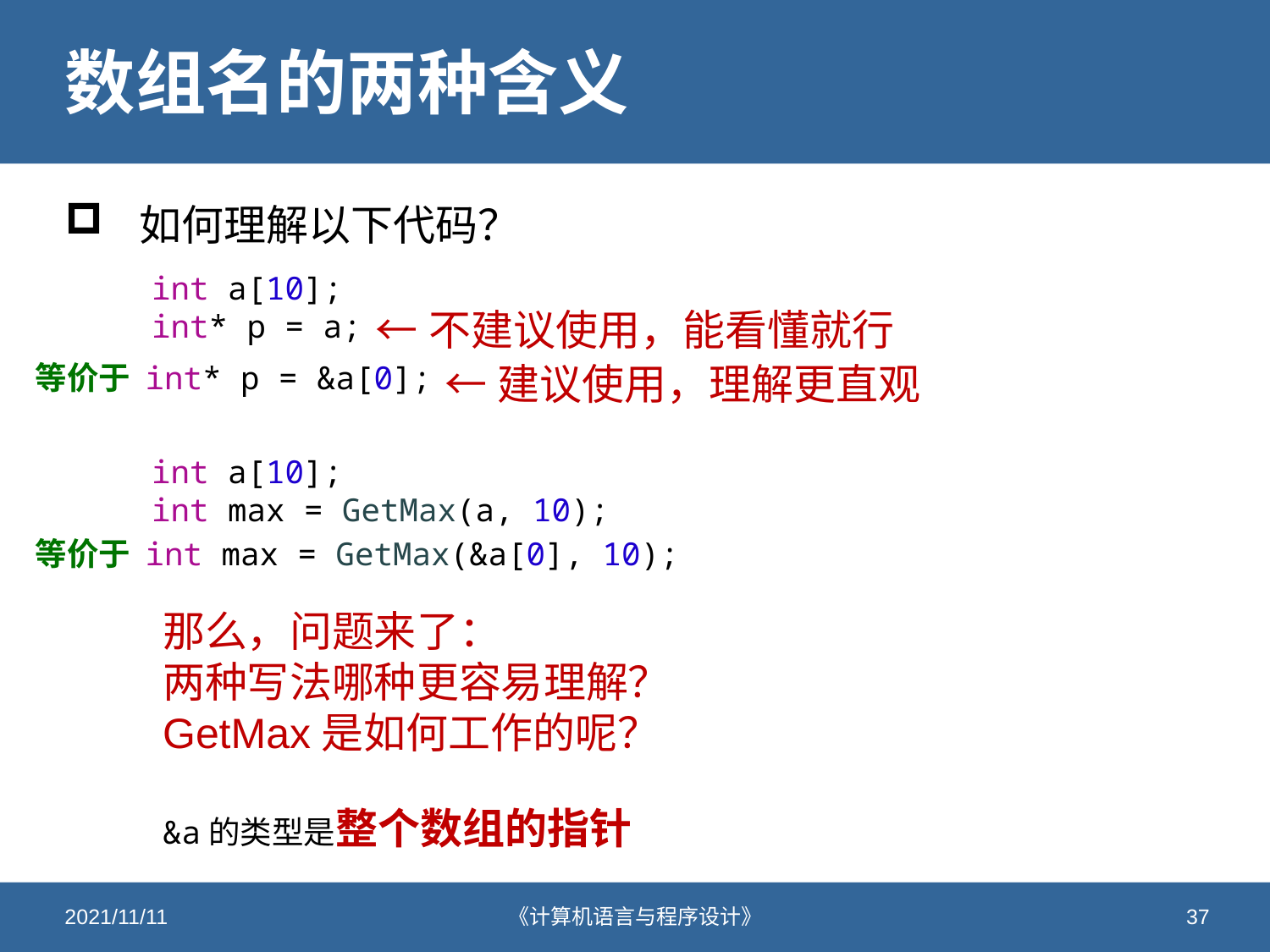

# 数组名的两种含义
如何理解以下代码？
int a[10];
int* p = a;
←不建议使用，能看懂就行
等价于 int* p = &a[0];
←建议使用，理解更直观
int a[10];
int max = GetMax(a, 10);
等价于 int max = GetMax(&a[0], 10);
那么，问题来了：
两种写法哪种更容易理解？
GetMax是如何工作的呢？
&a的类型是整个数组的指针
2021/11/11
《计算机语言与程序设计》
37